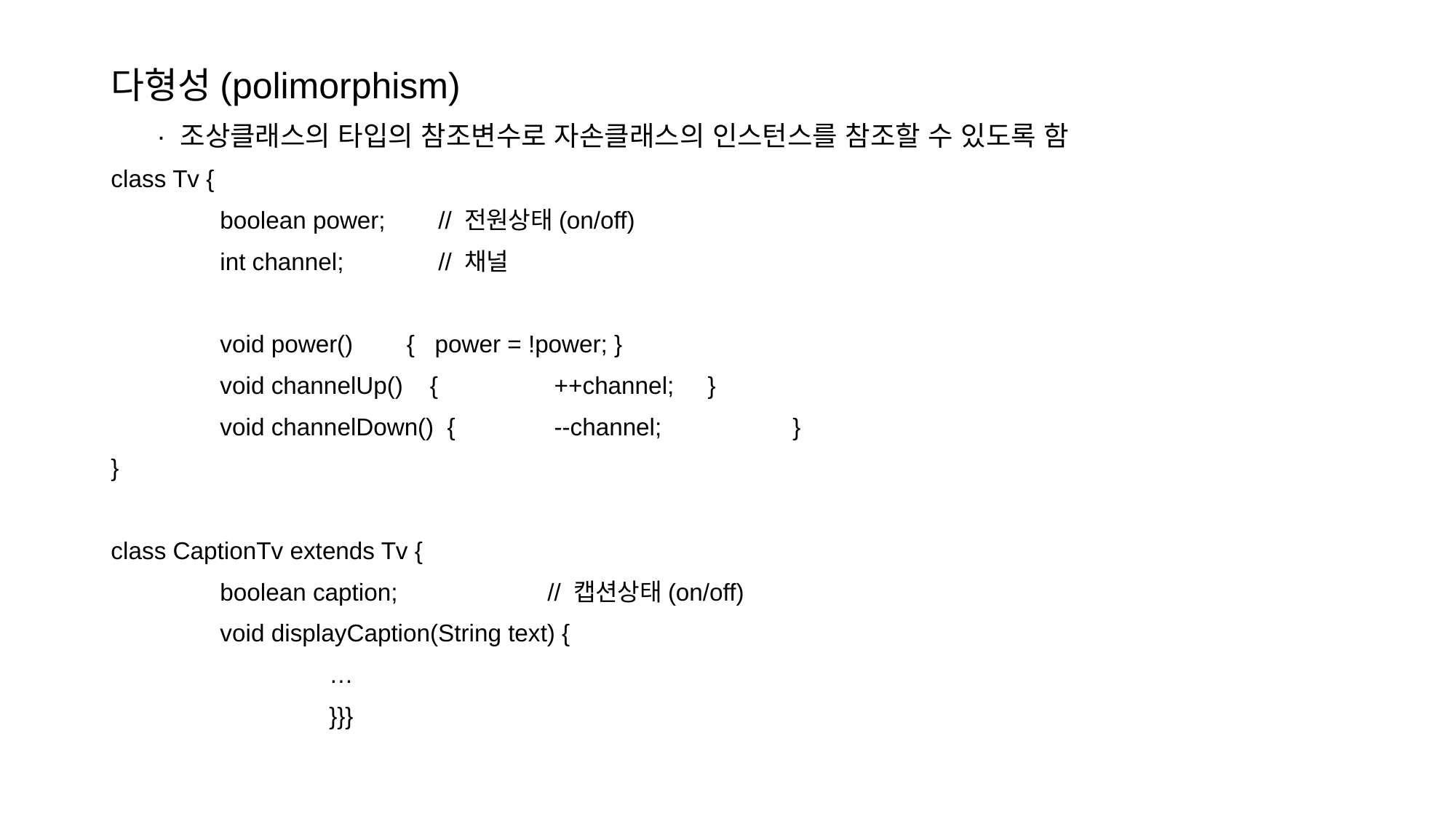

다형성(polimorphism)
      · 조상클래스의 타입의 참조변수로 자손클래스의 인스턴스를 참조할 수 있도록 함
class Tv {
	boolean power; 	// 전원상태(on/off)
	int channel;	// 채널

	void power()        {   power = !power; }
	void channelUp()    { 	 ++channel;     }
	void channelDown()  {	 --channel;	    }
}

class CaptionTv extends Tv {
	boolean caption;		// 캡션상태(on/off)
	void displayCaption(String text) {
		…
		}}}